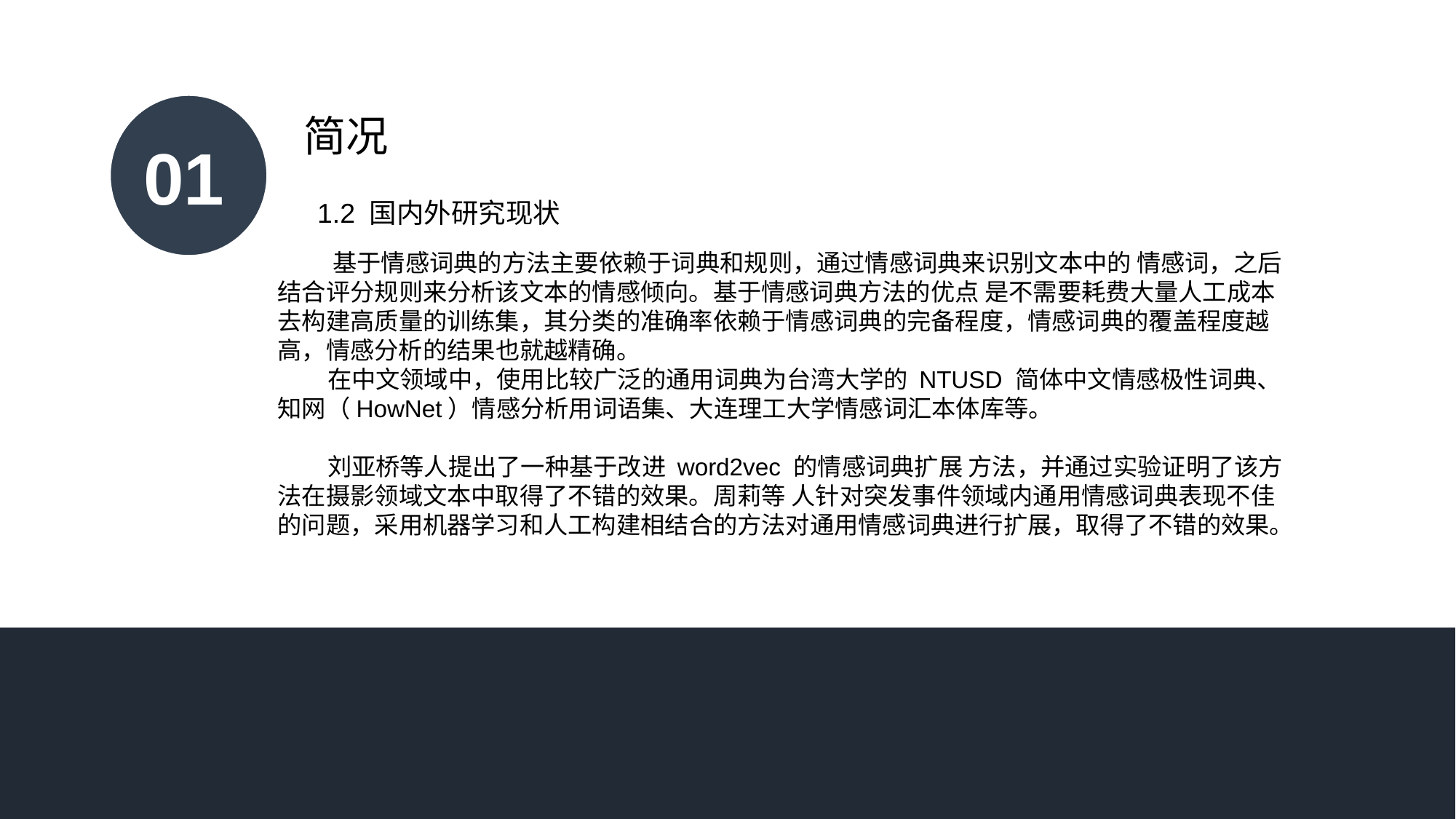

01
简况
1.2 国内外研究现状
         基于情感词典的方法主要依赖于词典和规则，通过情感词典来识别文本中的 情感词，之后结合评分规则来分析该文本的情感倾向。基于情感词典方法的优点 是不需要耗费大量人工成本去构建高质量的训练集，其分类的准确率依赖于情感词典的完备程度，情感词典的覆盖程度越高，情感分析的结果也就越精确。
        在中文领域中，使用比较广泛的通用词典为台湾大学的 NTUSD 简体中文情感极性词典、知网（HowNet）情感分析用词语集、大连理工大学情感词汇本体库等。

        刘亚桥等人提出了一种基于改进 word2vec 的情感词典扩展 方法，并通过实验证明了该方法在摄影领域文本中取得了不错的效果。周莉等 人针对突发事件领域内通用情感词典表现不佳的问题，采用机器学习和人工构建相结合的方法对通用情感词典进行扩展，取得了不错的效果。